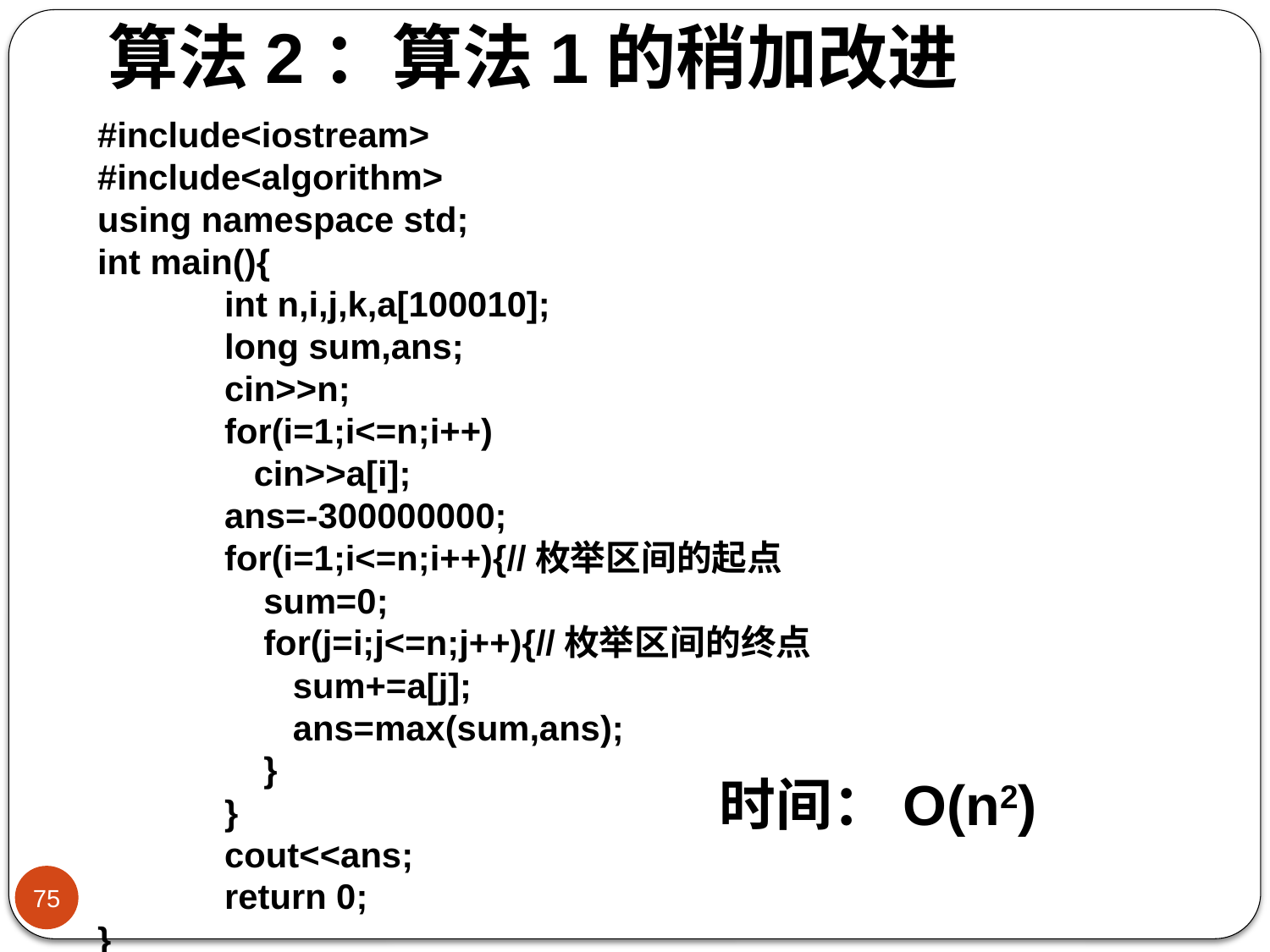

# 算法2：算法1的稍加改进
#include<iostream>
#include<algorithm>
using namespace std;
int main(){
	int n,i,j,k,a[100010];
	long sum,ans;
	cin>>n;
	for(i=1;i<=n;i++)
	   cin>>a[i];
	ans=-300000000;
	for(i=1;i<=n;i++){//枚举区间的起点
	    sum=0;
	    for(j=i;j<=n;j++){//枚举区间的终点
	       sum+=a[j];
	       ans=max(sum,ans);
	    }
	}
	cout<<ans;
	return 0;
}
 时间：O(n2)
75